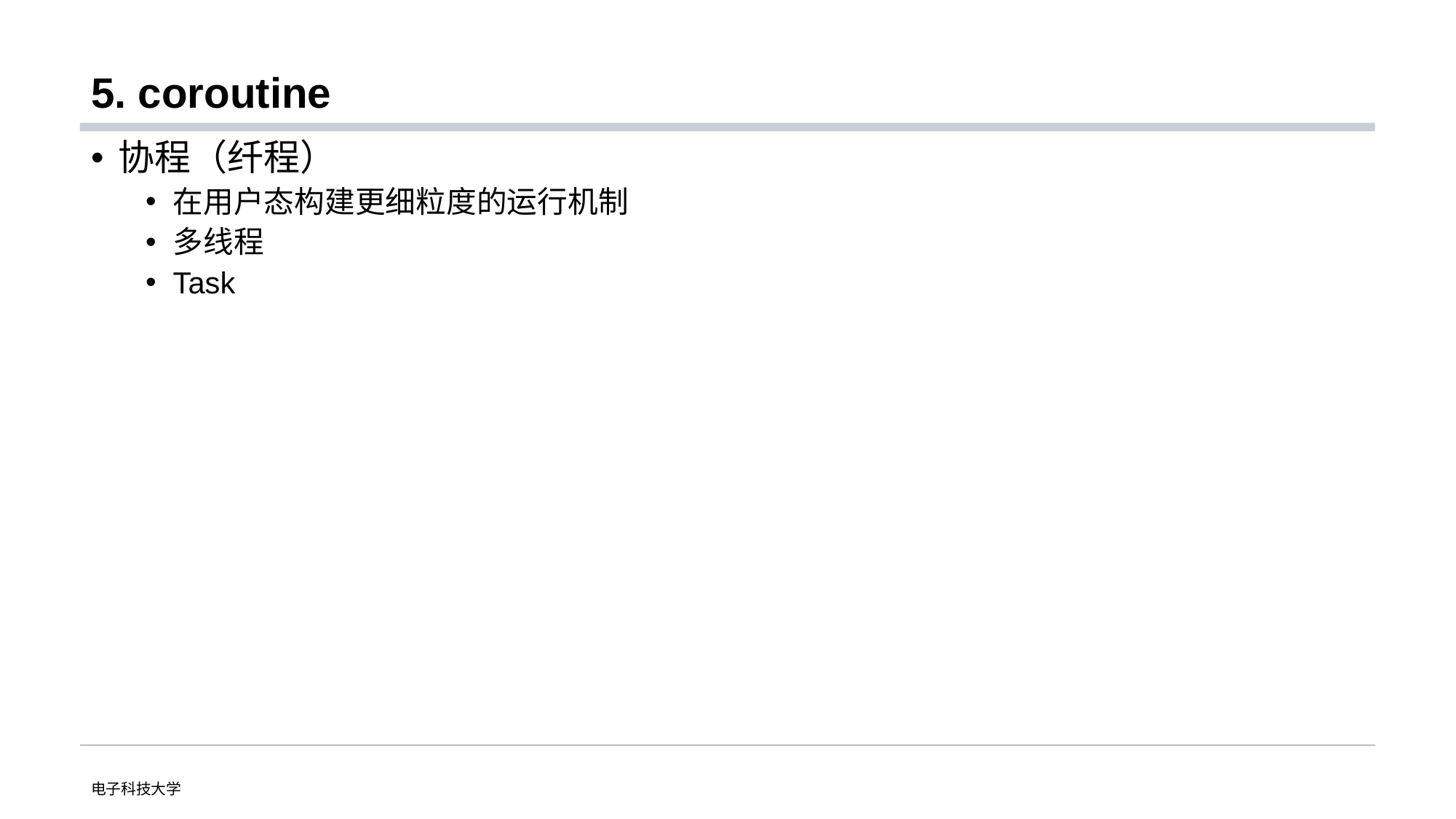

# 5. coroutine
协程（纤程）
在用户态构建更细粒度的运行机制
多线程
Task
电子科技大学